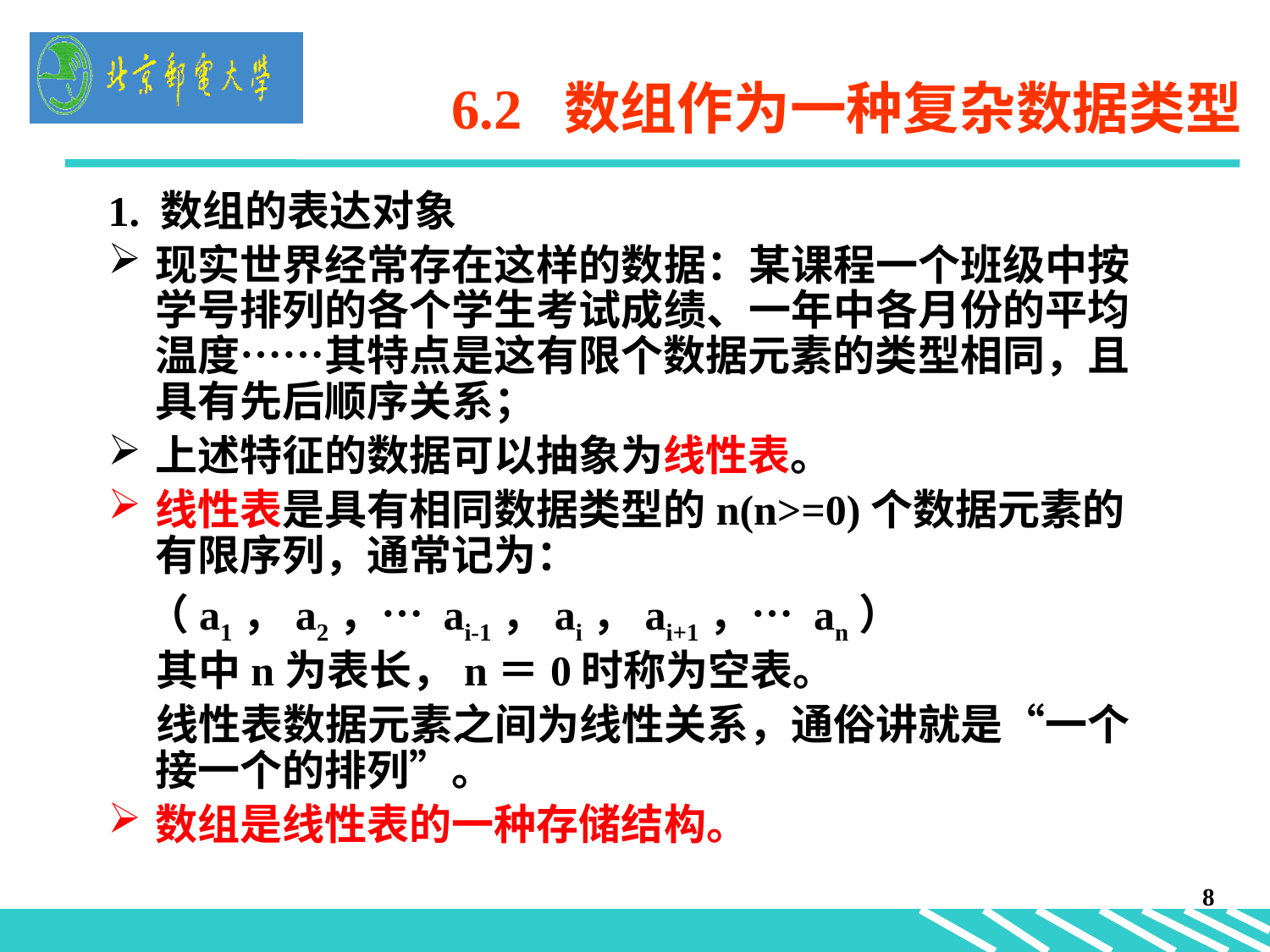

# 6.2  数组作为一种复杂数据类型
1. 数组的表达对象
现实世界经常存在这样的数据：某课程一个班级中按学号排列的各个学生考试成绩、一年中各月份的平均温度……其特点是这有限个数据元素的类型相同，且具有先后顺序关系；
上述特征的数据可以抽象为线性表。
线性表是具有相同数据类型的n(n>=0)个数据元素的有限序列，通常记为：
   （a1，a2，… ai-1，ai，ai+1，… an）
    其中n为表长，n＝0时称为空表。
    线性表数据元素之间为线性关系，通俗讲就是“一个接一个的排列”。
数组是线性表的一种存储结构。
8